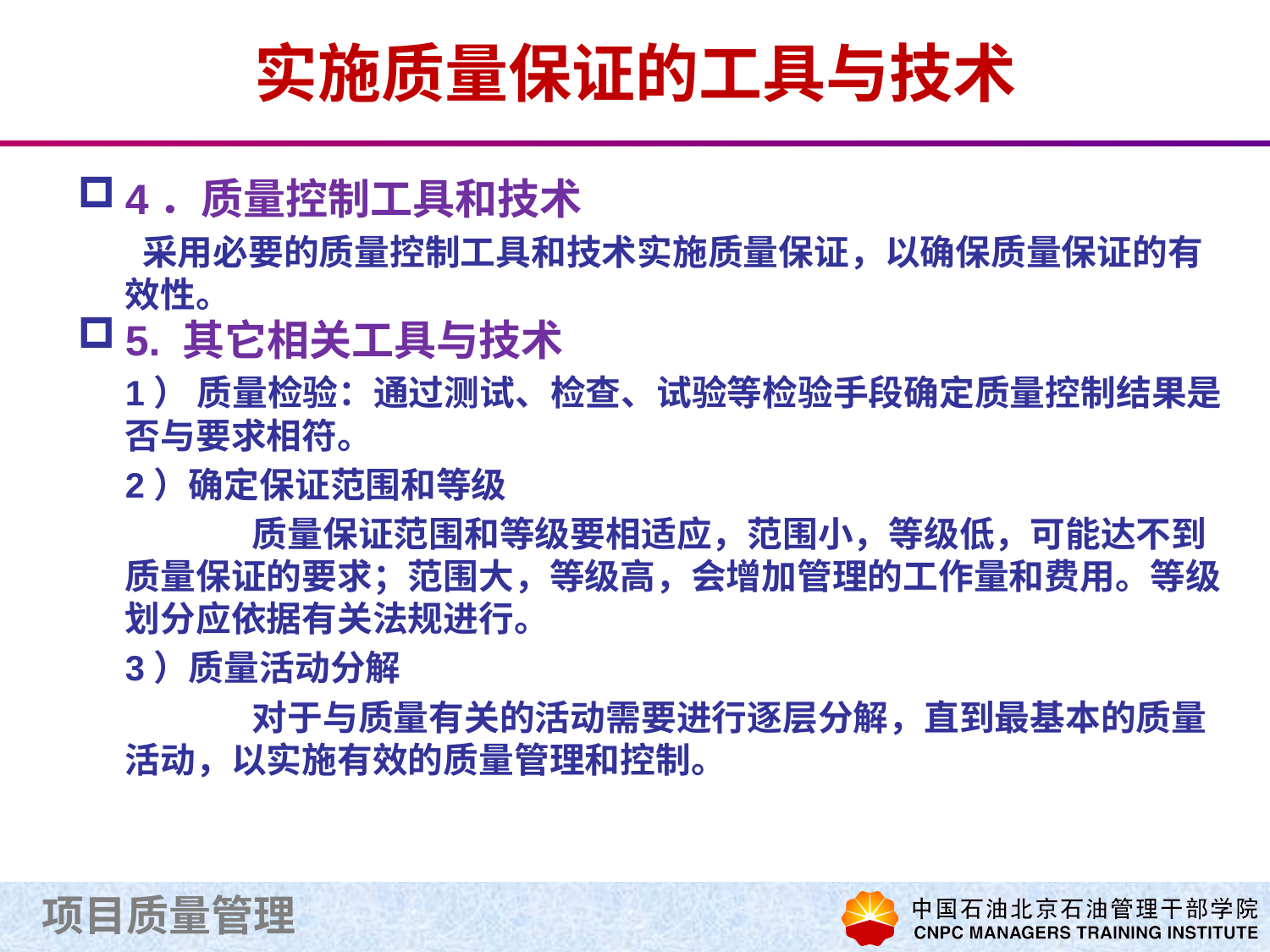

# 实施质量保证的工具与技术
4．质量控制工具和技术
       采用必要的质量控制工具和技术实施质量保证，以确保质量保证的有效性。
5. 其它相关工具与技术
	1） 质量检验：通过测试、检查、试验等检验手段确定质量控制结果是否与要求相符。
	2）确定保证范围和等级
		质量保证范围和等级要相适应，范围小，等级低，可能达不到质量保证的要求；范围大，等级高，会增加管理的工作量和费用。等级划分应依据有关法规进行。
	3）质量活动分解
		对于与质量有关的活动需要进行逐层分解，直到最基本的质量活动，以实施有效的质量管理和控制。